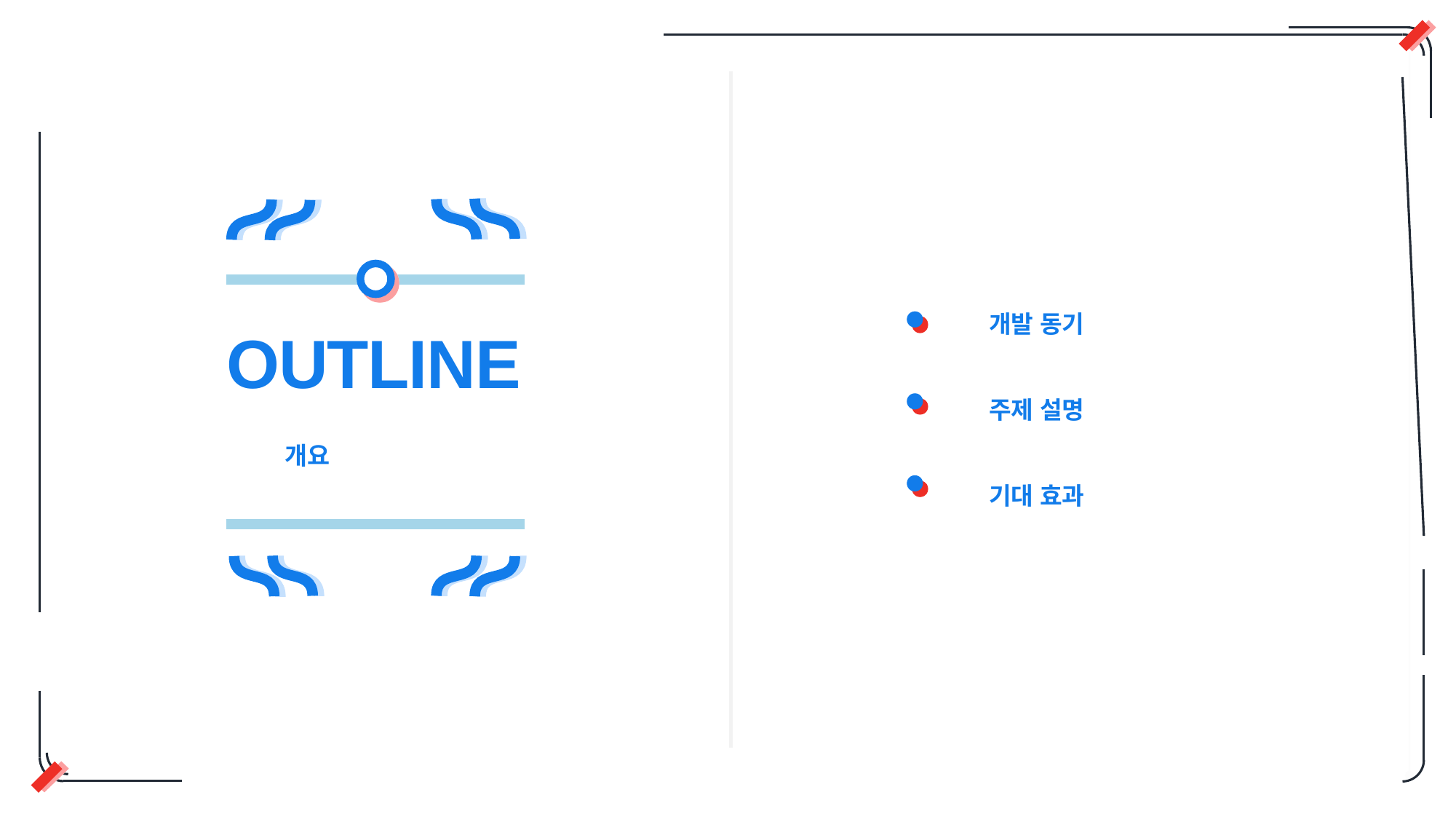

개발 동기

주제 설명

기대 효과

OUTLINE

개요